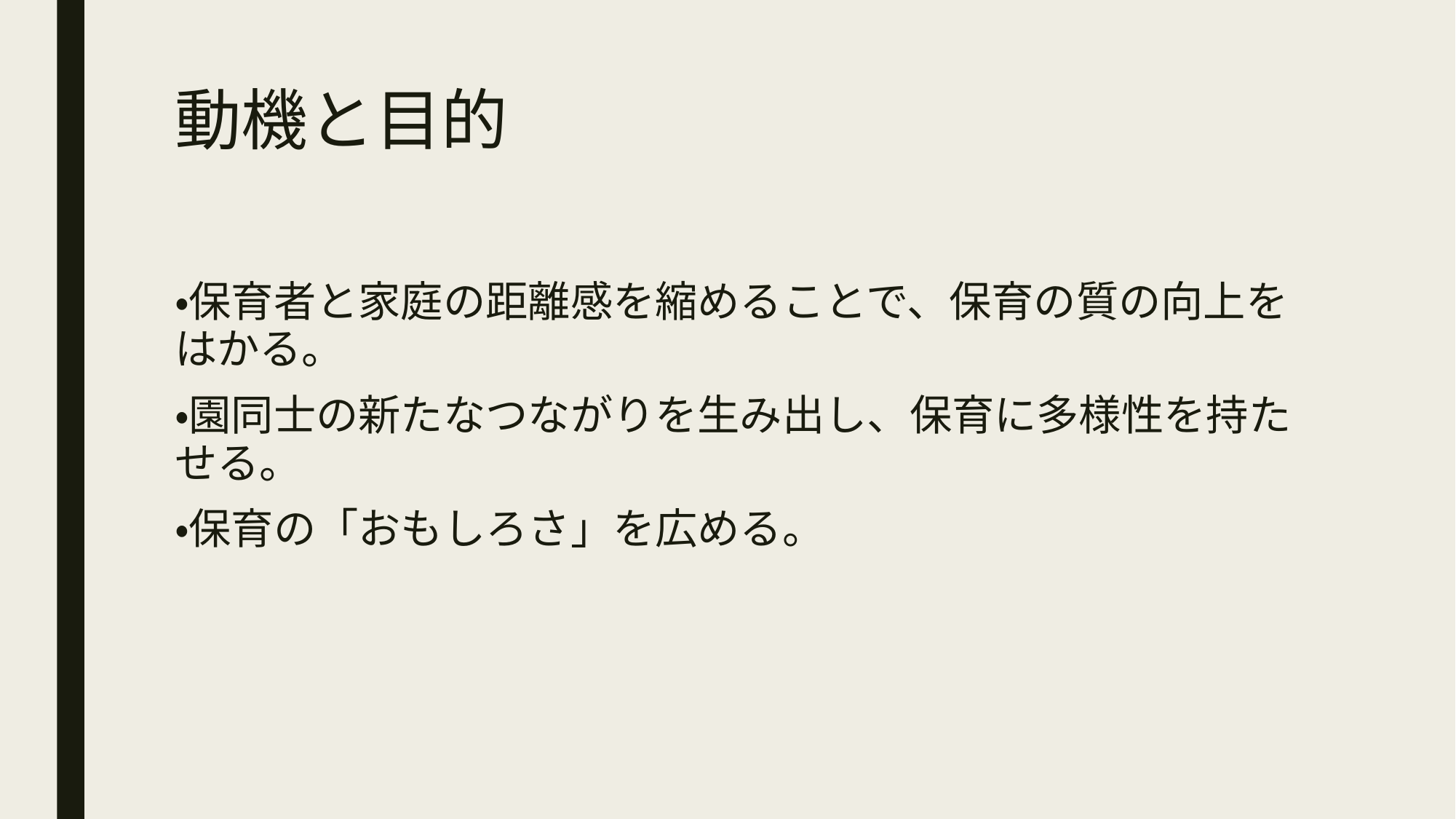

# 動機と目的
・保育者と家庭の距離感を縮めることで、保育の質の向上をはかる。
・園同士の新たなつながりを生み出し、保育に多様性を持たせる。
・保育の「おもしろさ」を広める。